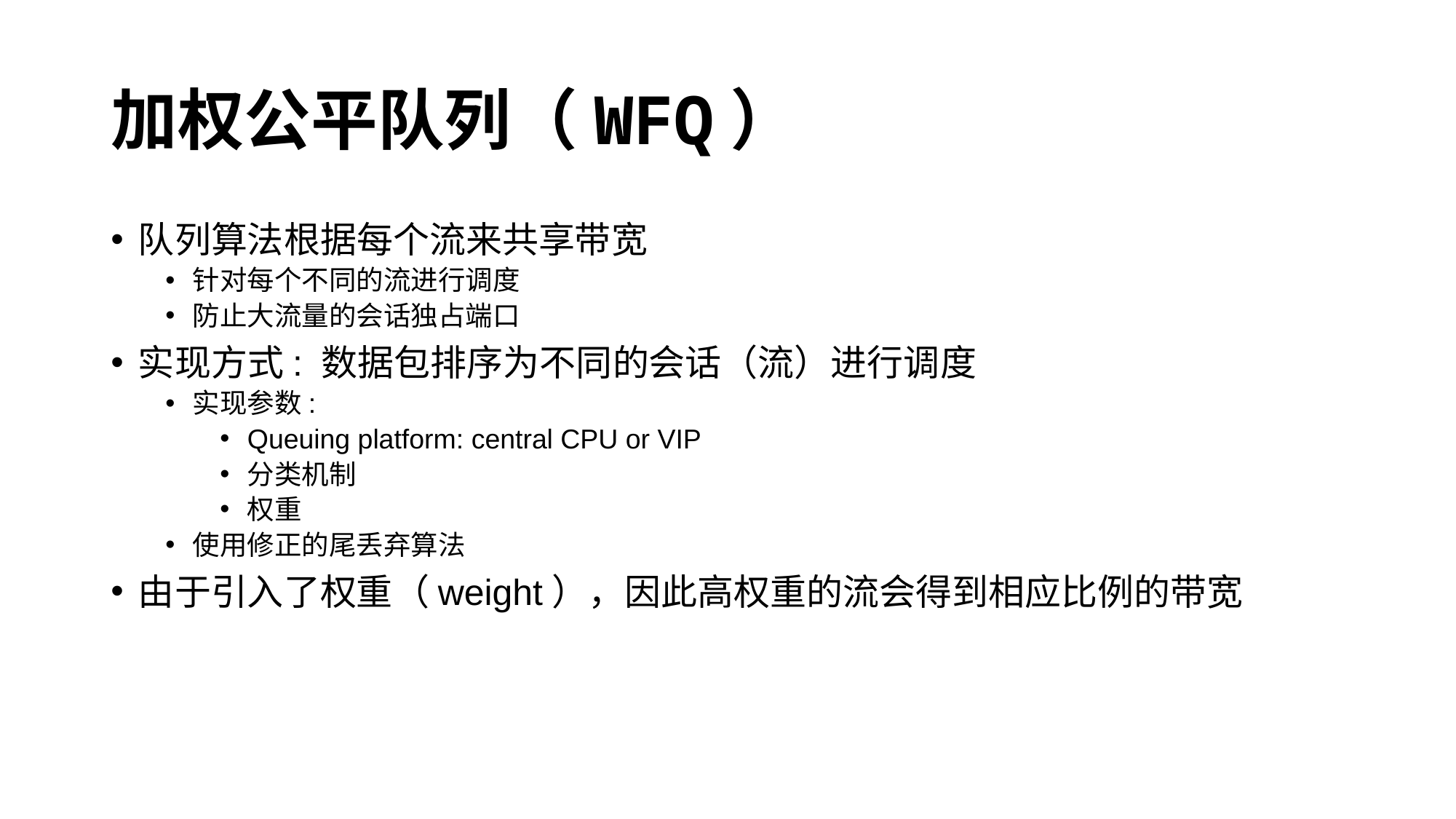

# 加权公平队列（WFQ）
队列算法根据每个流来共享带宽
针对每个不同的流进行调度
防止大流量的会话独占端口
实现方式: 数据包排序为不同的会话（流）进行调度
实现参数:
Queuing platform: central CPU or VIP
分类机制
权重
使用修正的尾丢弃算法
由于引入了权重（weight），因此高权重的流会得到相应比例的带宽